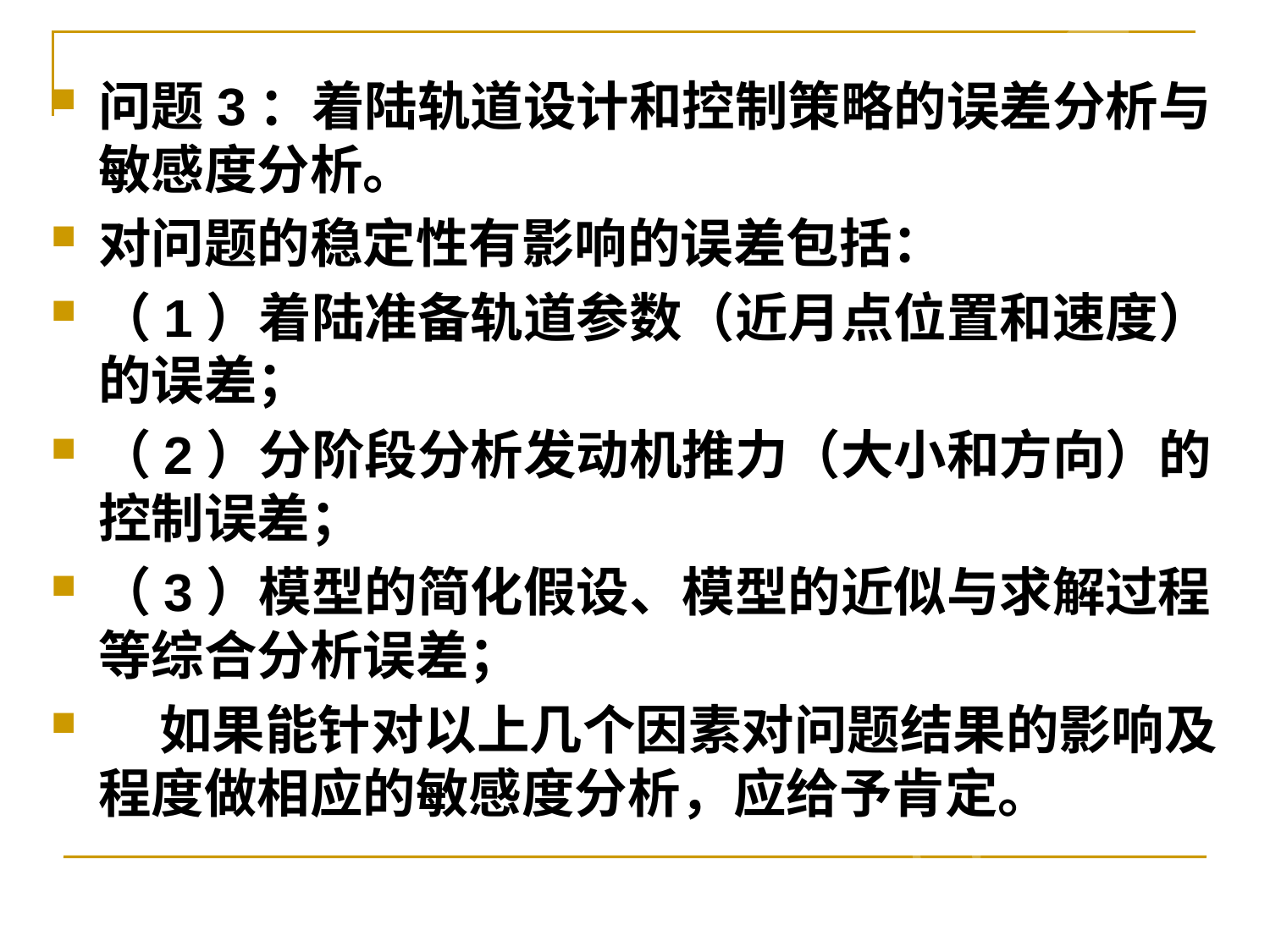

问题3：着陆轨道设计和控制策略的误差分析与敏感度分析。
对问题的稳定性有影响的误差包括：
（1）着陆准备轨道参数（近月点位置和速度）的误差；
（2）分阶段分析发动机推力（大小和方向）的控制误差；
（3）模型的简化假设、模型的近似与求解过程等综合分析误差；
    如果能针对以上几个因素对问题结果的影响及程度做相应的敏感度分析，应给予肯定。